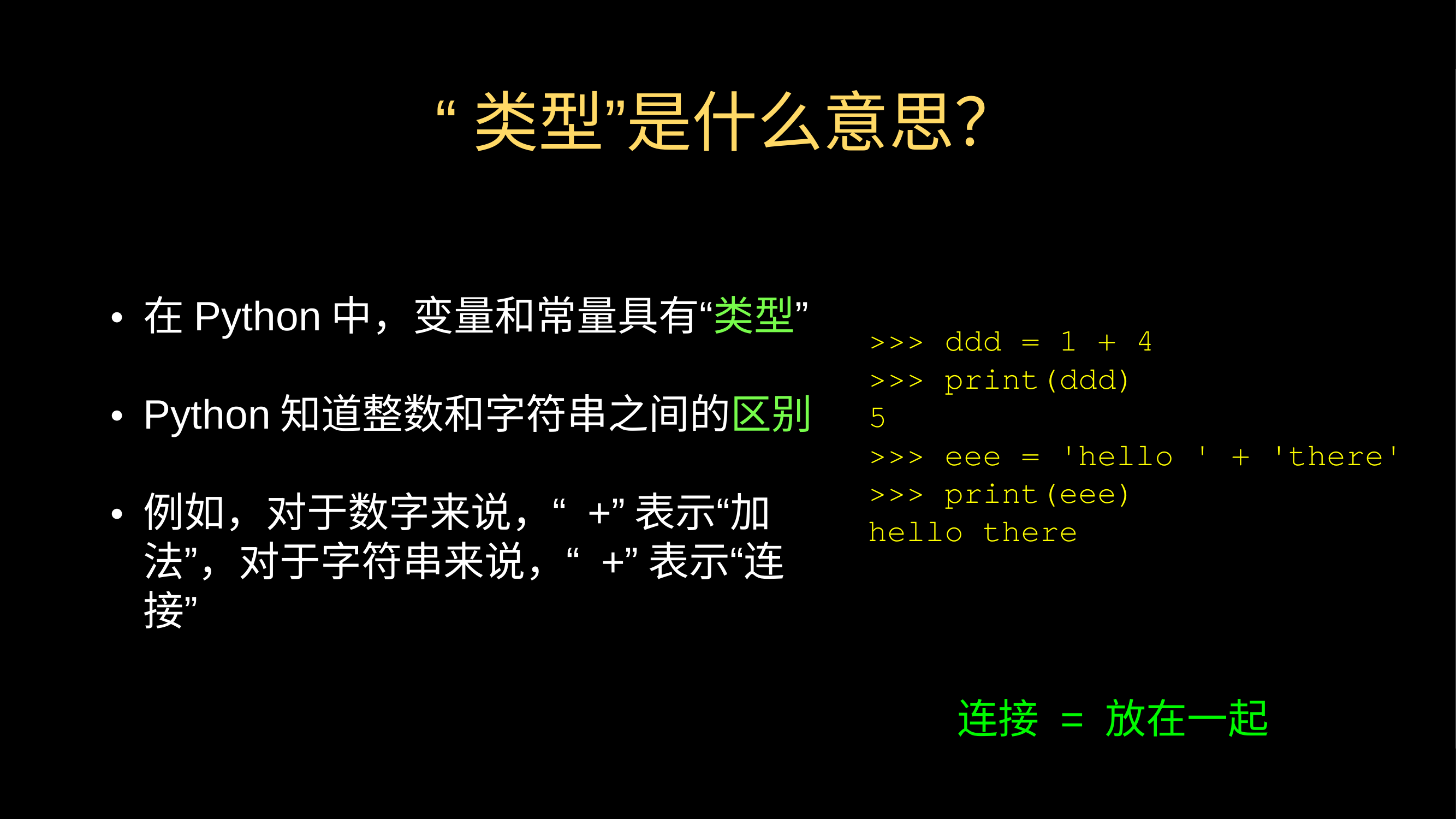

# “类型”是什么意思？
在Python中，变量和常量具有“类型”

Python知道整数和字符串之间的区别

例如，对于数字来说，“ +”表示“加法”，对于字符串来说，“ +”表示“连接”
>>> ddd = 1 + 4
>>> print(ddd)
5
>>> eee = 'hello ' + 'there'
>>> print(eee)
hello there
连接 = 放在一起